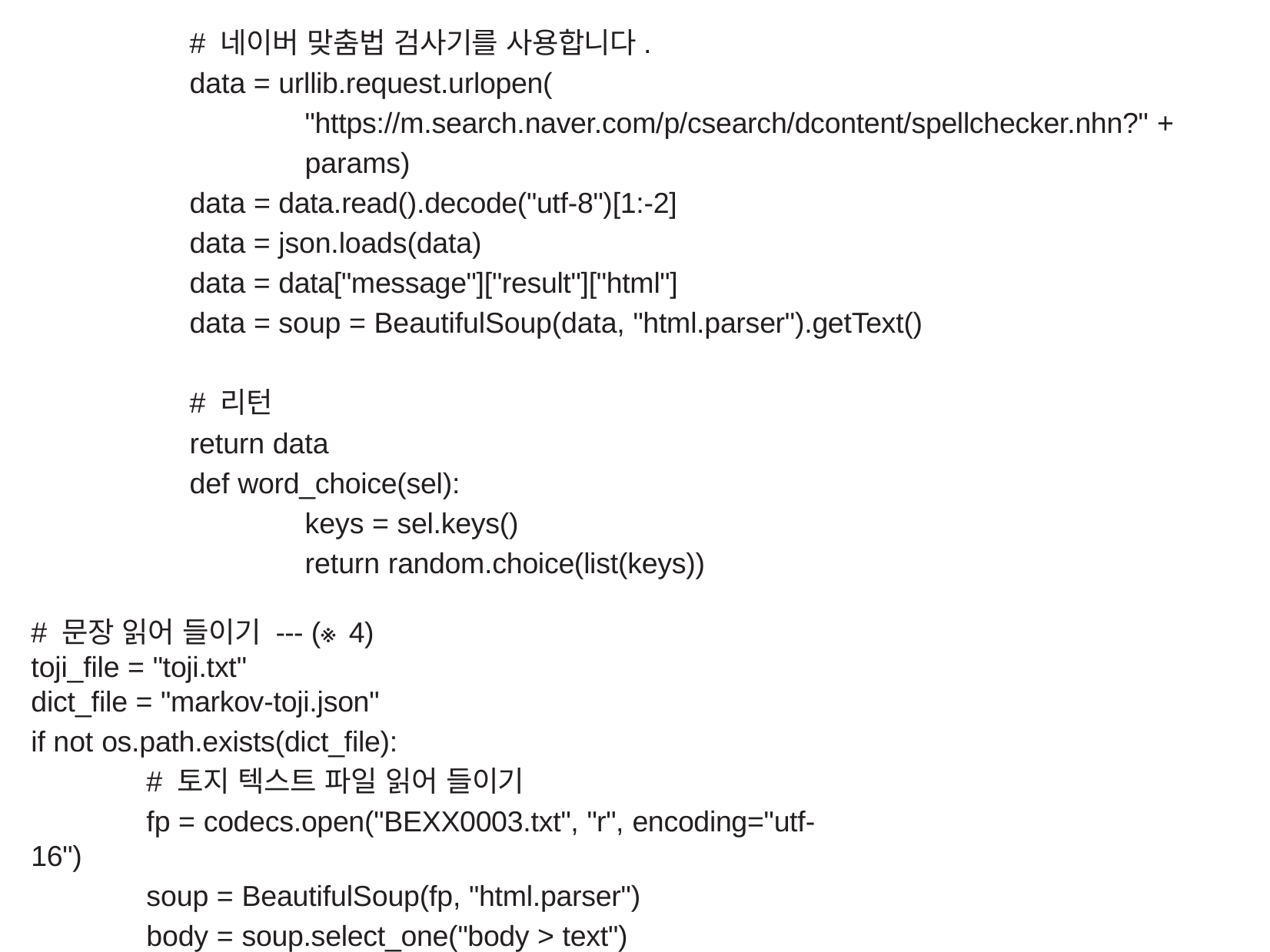

# 네이버 맞춤법 검사기를 사용합니다.
	data = urllib.request.urlopen(
		"https://m.search.naver.com/p/csearch/dcontent/spellchecker.nhn?" +
		params)
	data = data.read().decode("utf-8")[1:-2]
	data = json.loads(data)
	data = data["message"]["result"]["html"]
	data = soup = BeautifulSoup(data, "html.parser").getText()

	# 리턴
	return data
	def word_choice(sel):
		keys = sel.keys()
		return random.choice(list(keys))

# 문장 읽어 들이기 --- (※4)
toji_file = "toji.txt"
dict_file = "markov-toji.json"
if not os.path.exists(dict_file):
	# 토지 텍스트 파일 읽어 들이기
	fp = codecs.open("BEXX0003.txt", "r", encoding="utf-16")
	soup = BeautifulSoup(fp, "html.parser")
	body = soup.select_one("body > text")